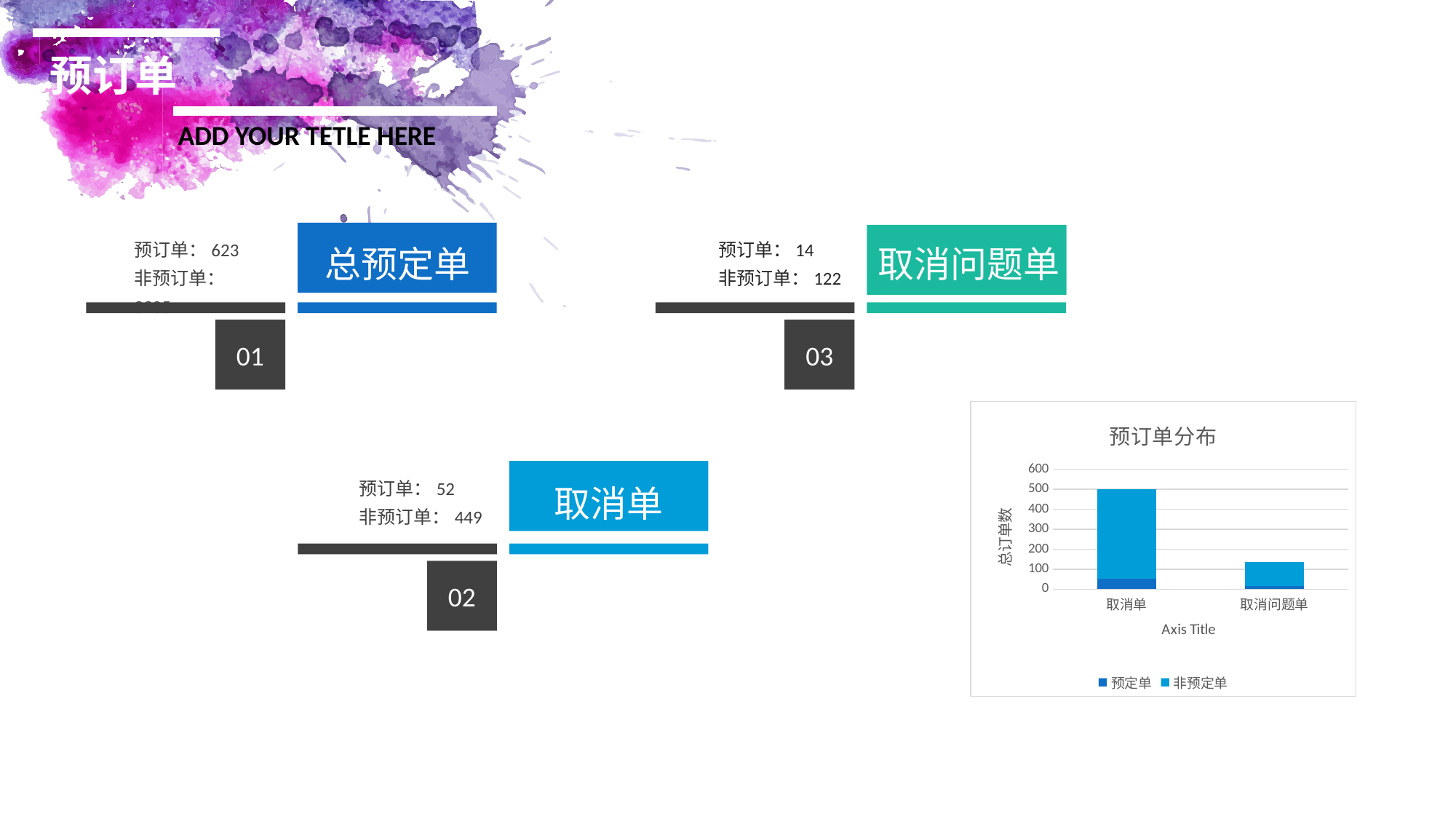

预订单
ADD YOUR TETLE HERE

总预定单
取消问题单

预订单：623
非预订单：3905
预订单：14
非预订单：122

01
03

### Chart: 预订单分布

| Category | 预定单 | 非预定单 |
|---|---|---|
| 取消单 | 52.0 | 449.0 |
| 取消问题单 | 14.0 | 122.0 |
取消单
预订单：52
非预订单：449

02